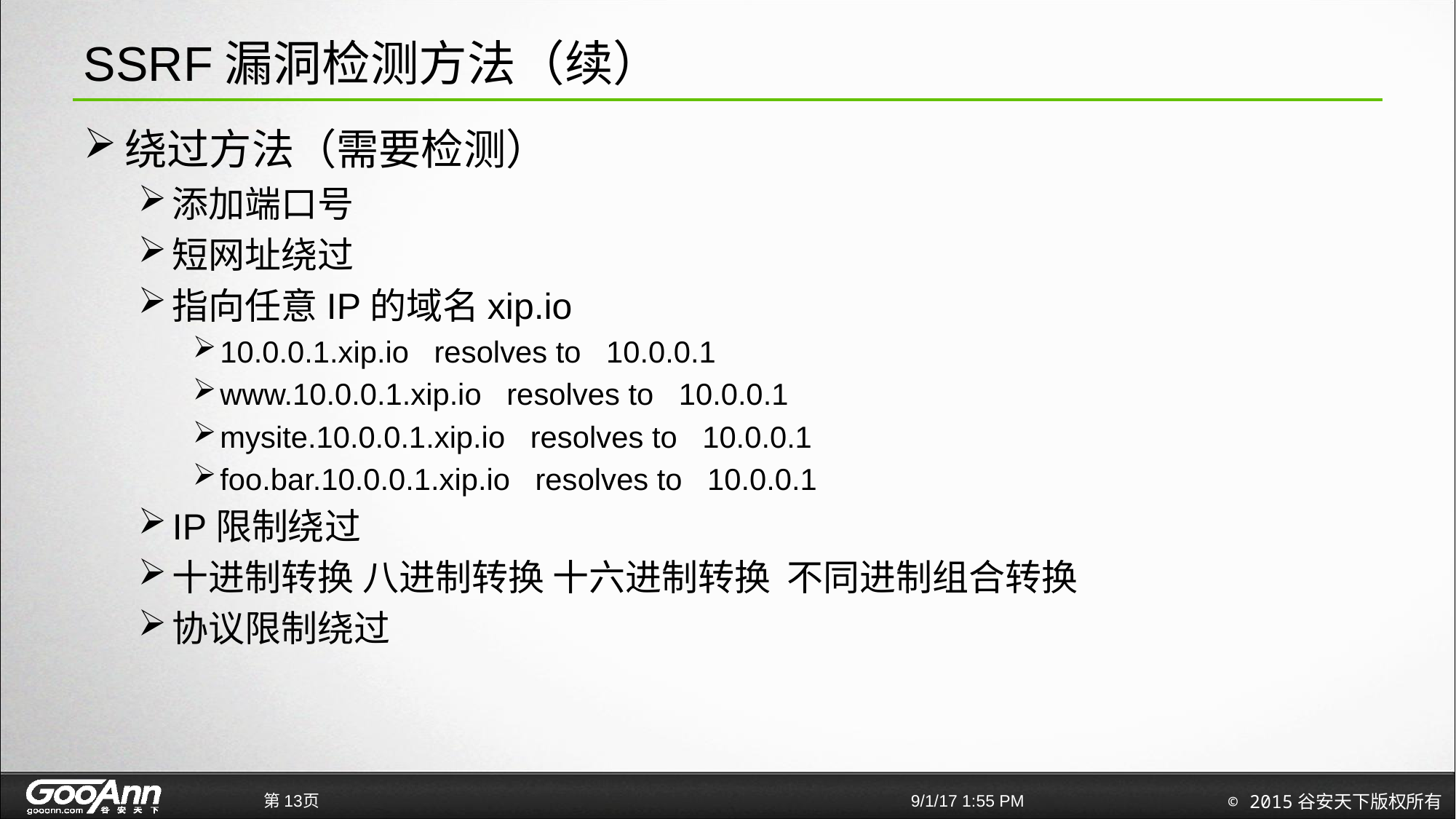

# SSRF漏洞检测方法（续）
绕过方法（需要检测）
添加端口号
短网址绕过
指向任意IP的域名xip.io
10.0.0.1.xip.io   resolves to   10.0.0.1
www.10.0.0.1.xip.io   resolves to   10.0.0.1
mysite.10.0.0.1.xip.io   resolves to   10.0.0.1
foo.bar.10.0.0.1.xip.io   resolves to   10.0.0.1
IP限制绕过
十进制转换 八进制转换 十六进制转换  不同进制组合转换
协议限制绕过